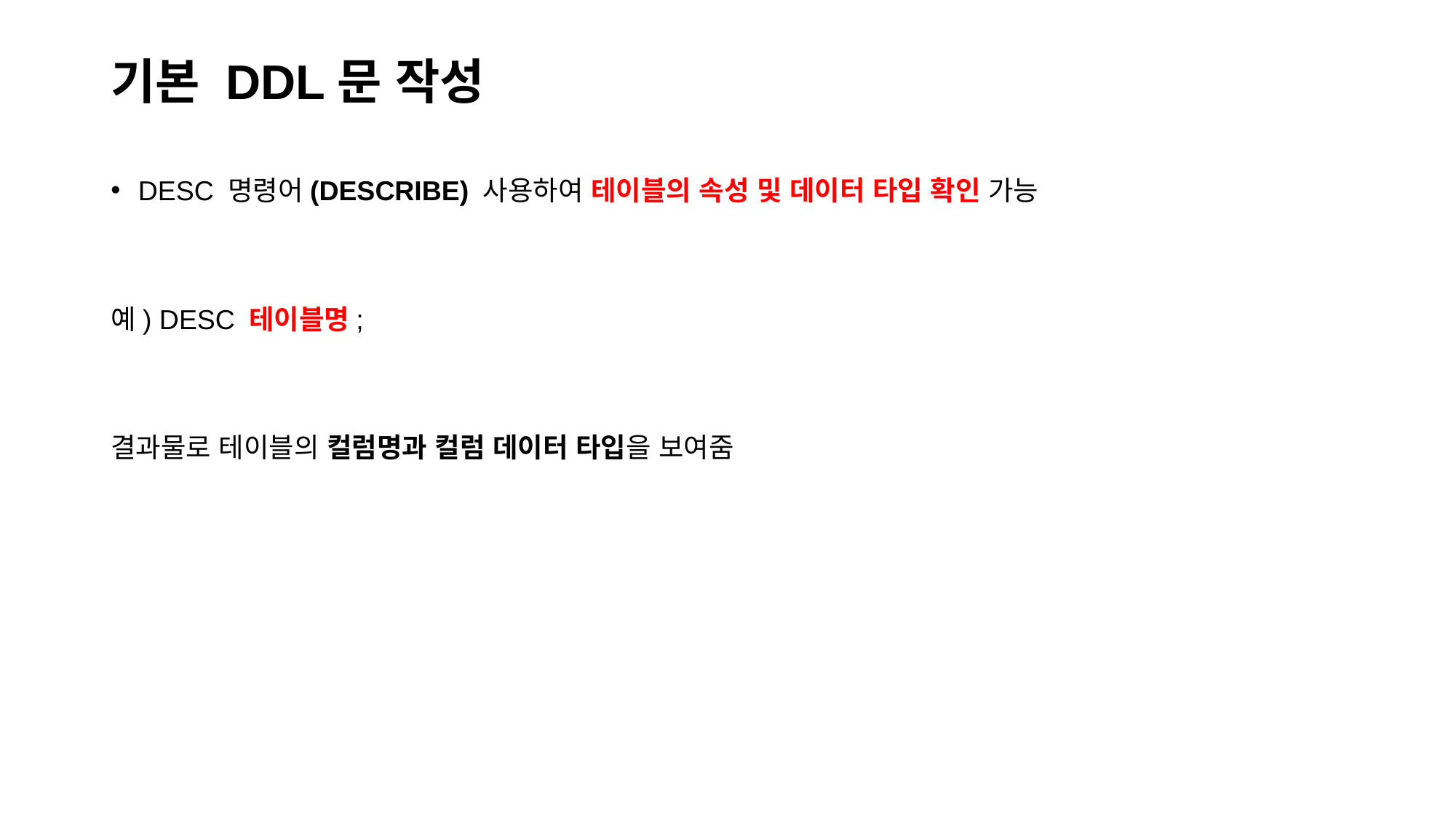

# 기본 DDL문 작성
DESC 명령어(DESCRIBE) 사용하여 테이블의 속성 및 데이터 타입 확인 가능

예) DESC 테이블명;

결과물로 테이블의 컬럼명과 컬럼 데이터 타입을 보여줌